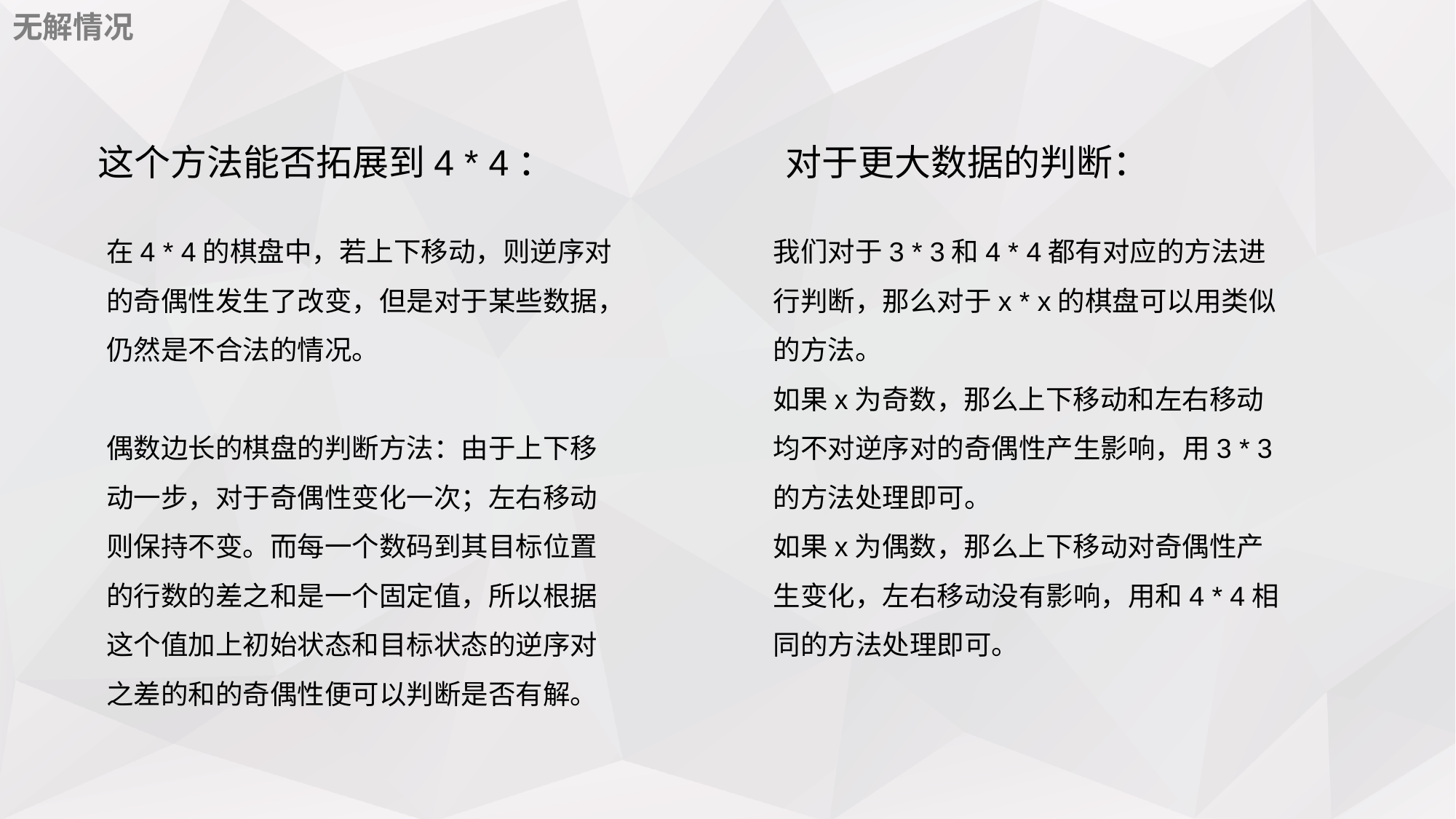

无解情况
这个方法能否拓展到4 * 4：
对于更大数据的判断：
在4 * 4的棋盘中，若上下移动，则逆序对的奇偶性发生了改变，但是对于某些数据，仍然是不合法的情况。

偶数边长的棋盘的判断方法：由于上下移动一步，对于奇偶性变化一次；左右移动则保持不变。而每一个数码到其目标位置的行数的差之和是一个固定值，所以根据这个值加上初始状态和目标状态的逆序对之差的和的奇偶性便可以判断是否有解。
我们对于3 * 3和4 * 4都有对应的方法进行判断，那么对于x * x的棋盘可以用类似的方法。
如果x为奇数，那么上下移动和左右移动均不对逆序对的奇偶性产生影响，用3 * 3的方法处理即可。
如果x为偶数，那么上下移动对奇偶性产生变化，左右移动没有影响，用和4 * 4相同的方法处理即可。